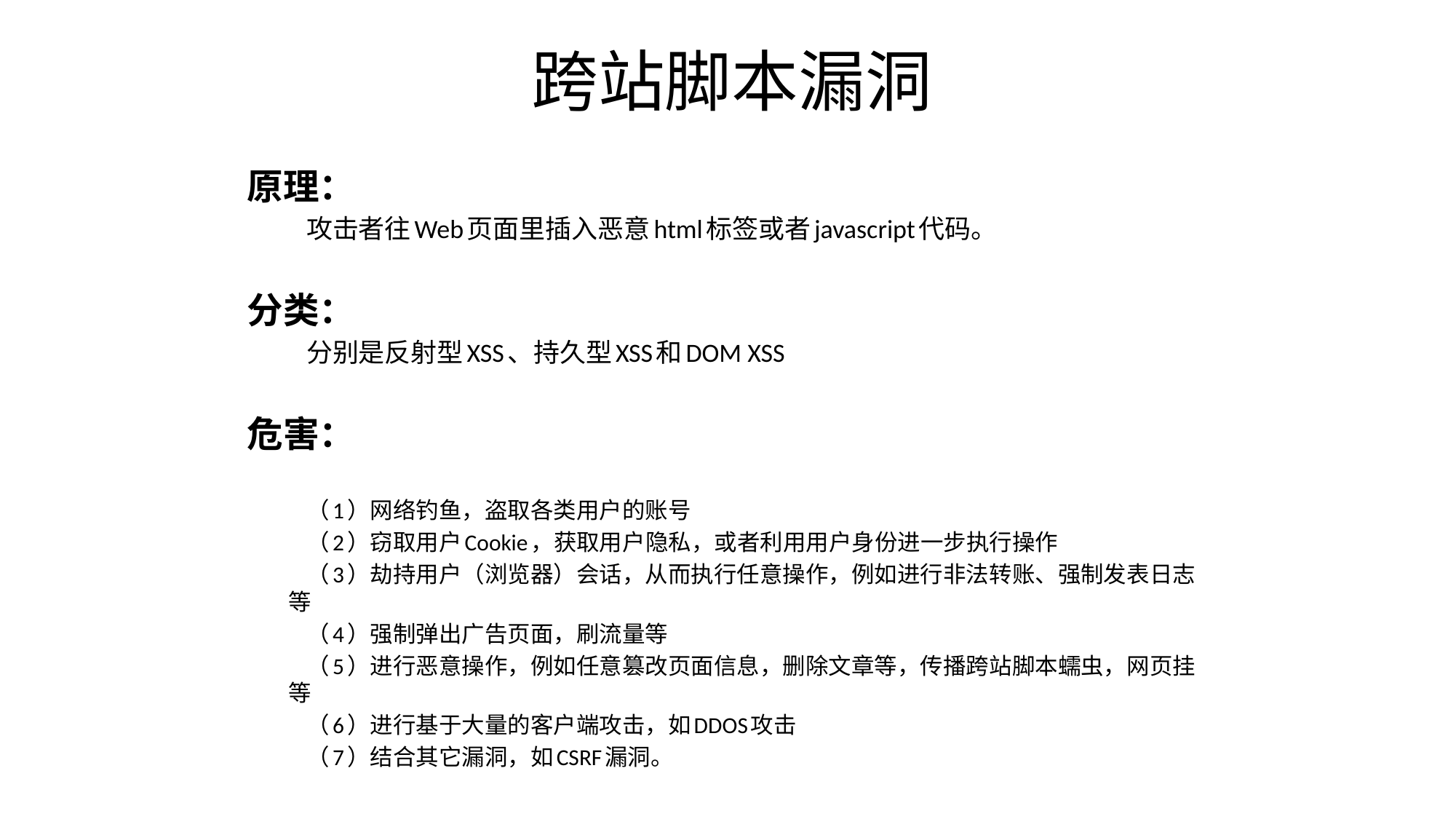

# 跨站脚本漏洞
原理：
   	攻击者往Web页面里插入恶意html标签或者javascript代码。

分类：
 	分别是反射型XSS、持久型XSS和DOM XSS

危害：

   （1）网络钓鱼，盗取各类用户的账号
   （2）窃取用户Cookie，获取用户隐私，或者利用用户身份进一步执行操作
   （3）劫持用户（浏览器）会话，从而执行任意操作，例如进行非法转账、强制发表日志等
   （4）强制弹出广告页面，刷流量等
   （5）进行恶意操作，例如任意篡改页面信息，删除文章等，传播跨站脚本蠕虫，网页挂等
   （6）进行基于大量的客户端攻击，如DDOS攻击
   （7）结合其它漏洞，如CSRF漏洞。